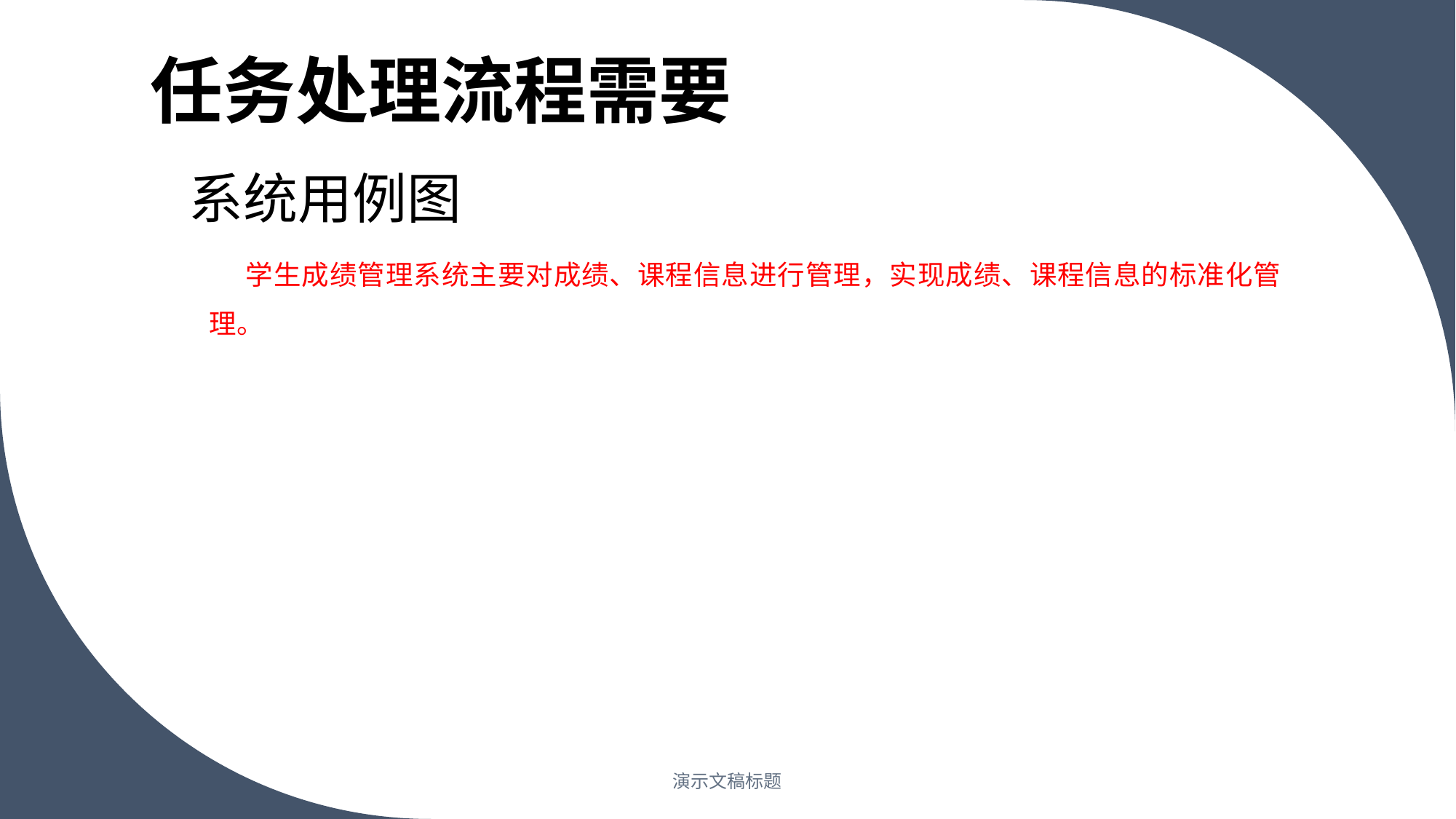

# 任务处理流程需要
系统用例图
学生成绩管理系统主要对成绩、课程信息进行管理，实现成绩、课程信息的标准化管理。

### Chart

| Category |
|---|
演示文稿标题
8